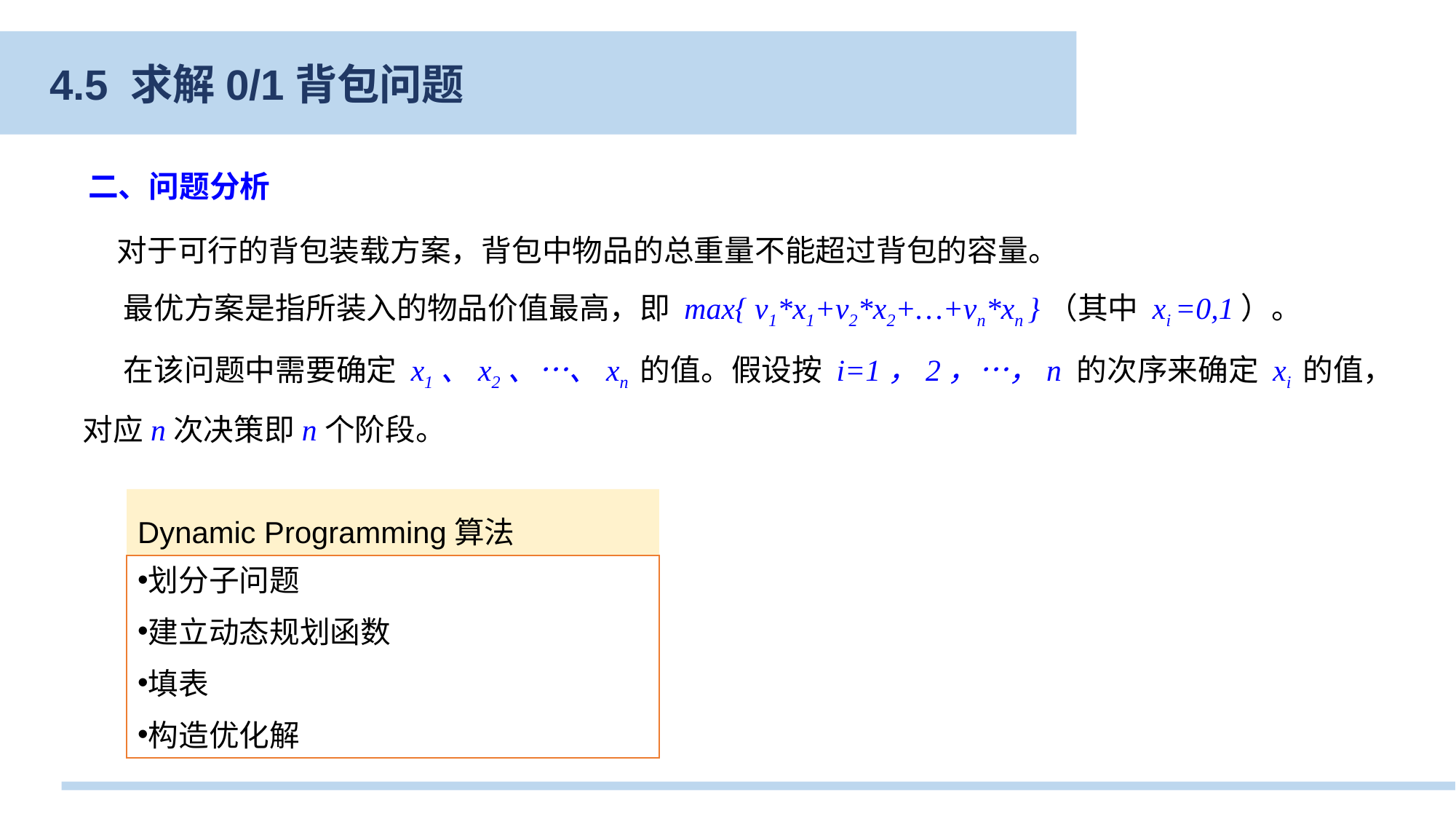

4.5 求解0/1背包问题
二、问题分析
    对于可行的背包装载方案，背包中物品的总重量不能超过背包的容量。
     最优方案是指所装入的物品价值最高，即 max{ v1*x1+v2*x2+…+vn*xn }（其中 xi =0,1）。
     在该问题中需要确定 x1、x2、…、xn 的值。假设按 i=1，2，…，n 的次序来确定 xi 的值，对应n次决策即n个阶段。
Dynamic Programming算法
划分子问题
建立动态规划函数
填表
构造优化解